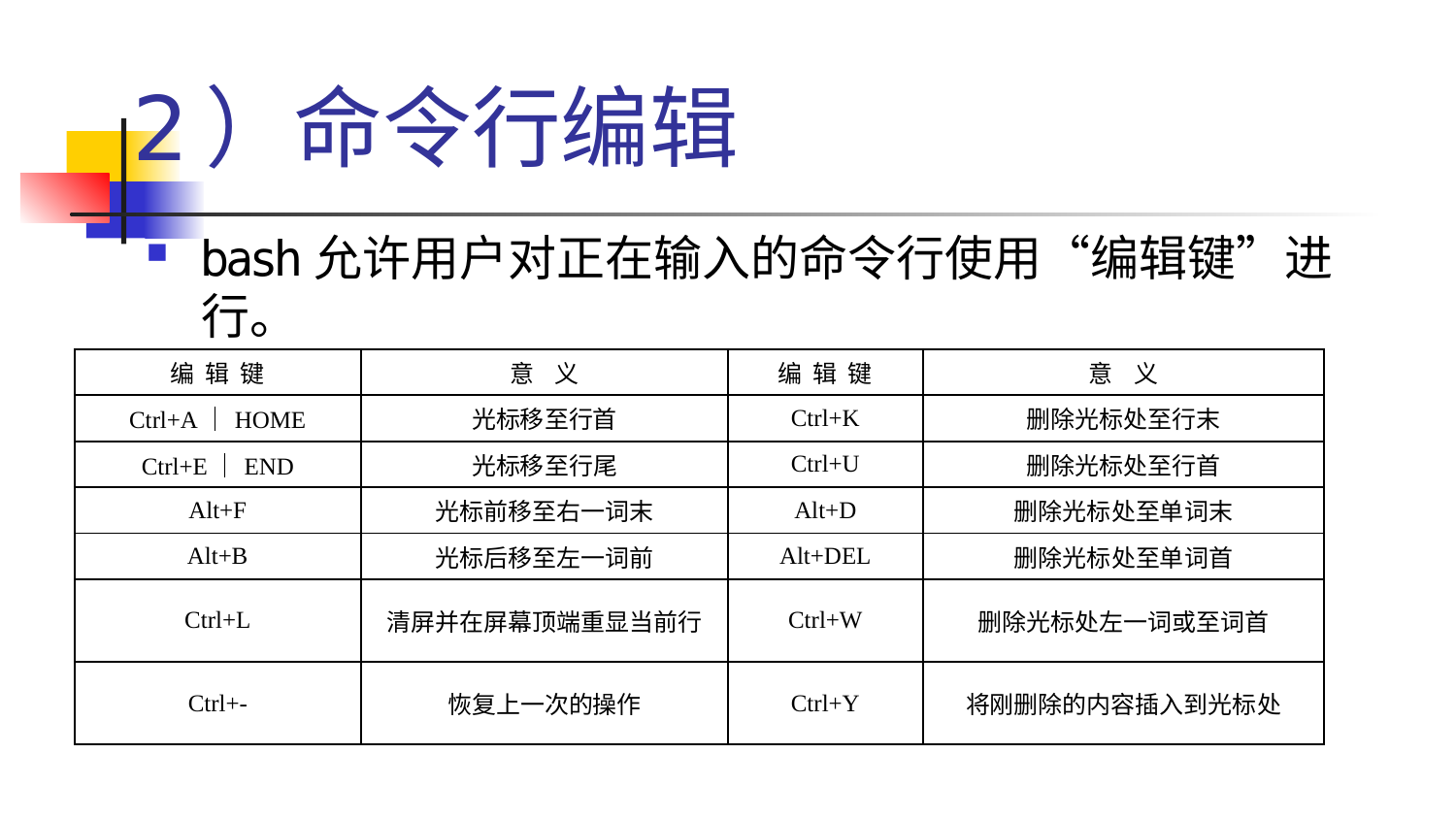

# 2）命令行编辑
bash允许用户对正在输入的命令行使用“编辑键”进行。

| 编 辑 键 | 意 义 | 编 辑 键 | 意 义 |
| --- | --- | --- | --- |
| Ctrl+A｜HOME | 光标移至行首 | Ctrl+K | 删除光标处至行末 |
| Ctrl+E｜END | 光标移至行尾 | Ctrl+U | 删除光标处至行首 |
| Alt+F | 光标前移至右一词末 | Alt+D | 删除光标处至单词末 |
| Alt+B | 光标后移至左一词前 | Alt+DEL | 删除光标处至单词首 |
| Ctrl+L | 清屏并在屏幕顶端重显当前行 | Ctrl+W | 删除光标处左一词或至词首 |
| Ctrl+- | 恢复上一次的操作 | Ctrl+Y | 将刚删除的内容插入到光标处 |